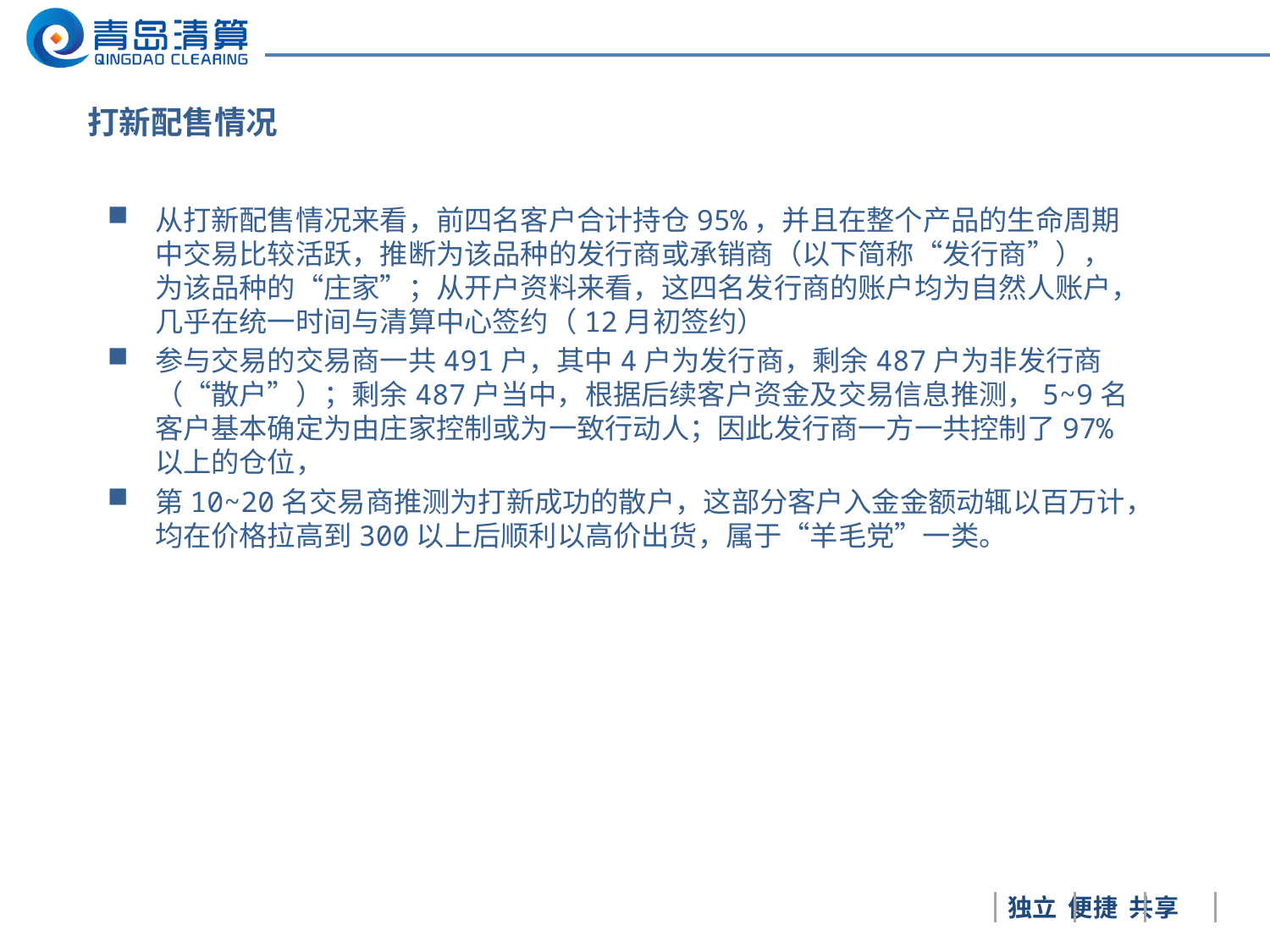

战略布局图
打新配售情况
从打新配售情况来看，前四名客户合计持仓95%，并且在整个产品的生命周期中交易比较活跃，推断为该品种的发行商或承销商（以下简称“发行商”），为该品种的“庄家”；从开户资料来看，这四名发行商的账户均为自然人账户，几乎在统一时间与清算中心签约（12月初签约）
参与交易的交易商一共491户，其中4户为发行商，剩余487户为非发行商（“散户”）；剩余487户当中，根据后续客户资金及交易信息推测，5~9名客户基本确定为由庄家控制或为一致行动人；因此发行商一方一共控制了97%以上的仓位，
第10~20名交易商推测为打新成功的散户，这部分客户入金金额动辄以百万计，均在价格拉高到300以上后顺利以高价出货，属于“羊毛党”一类。